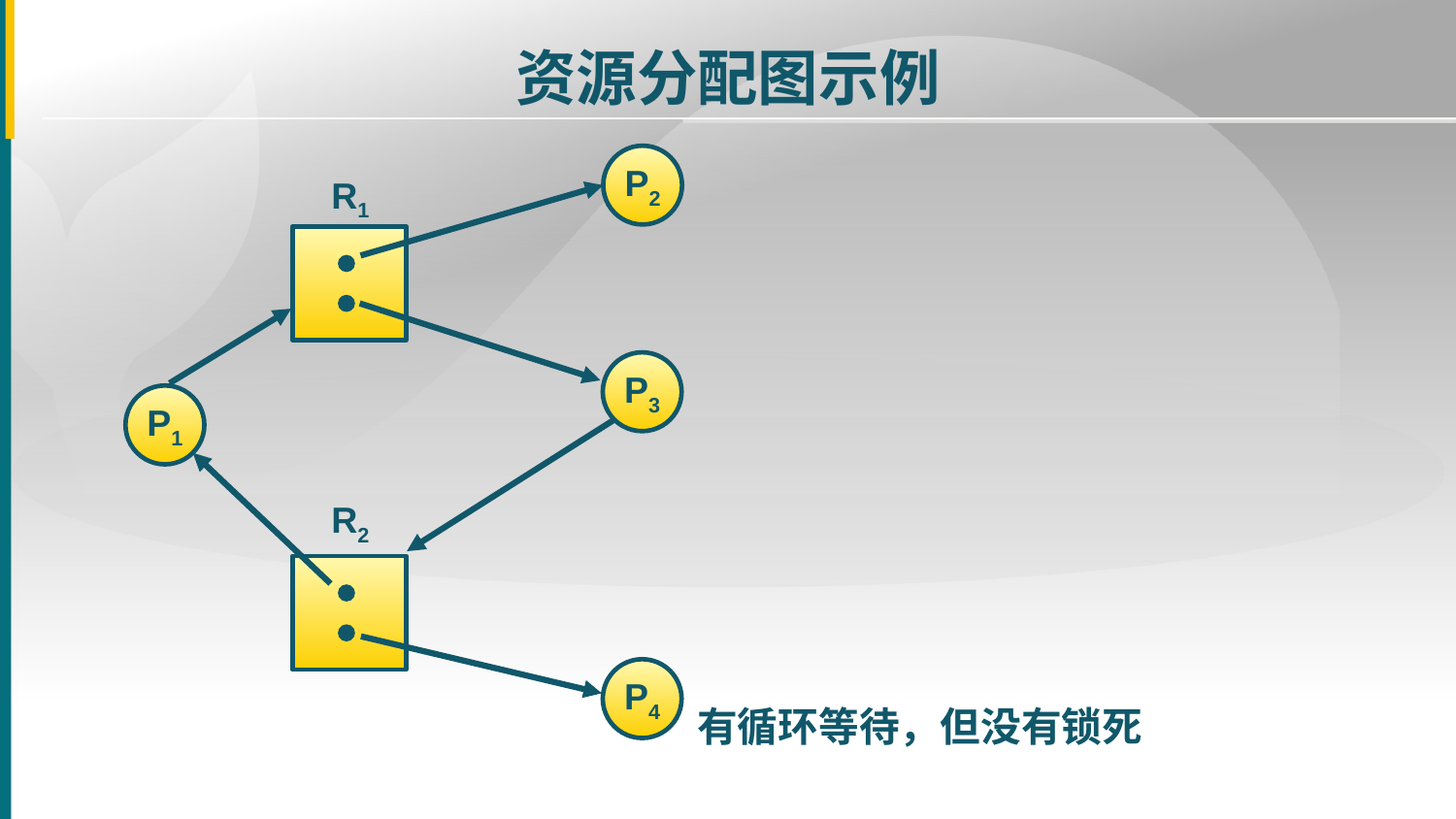

资源分配图示例
P2
R1

P3
P1
R2

P4
有循环等待，但没有锁死